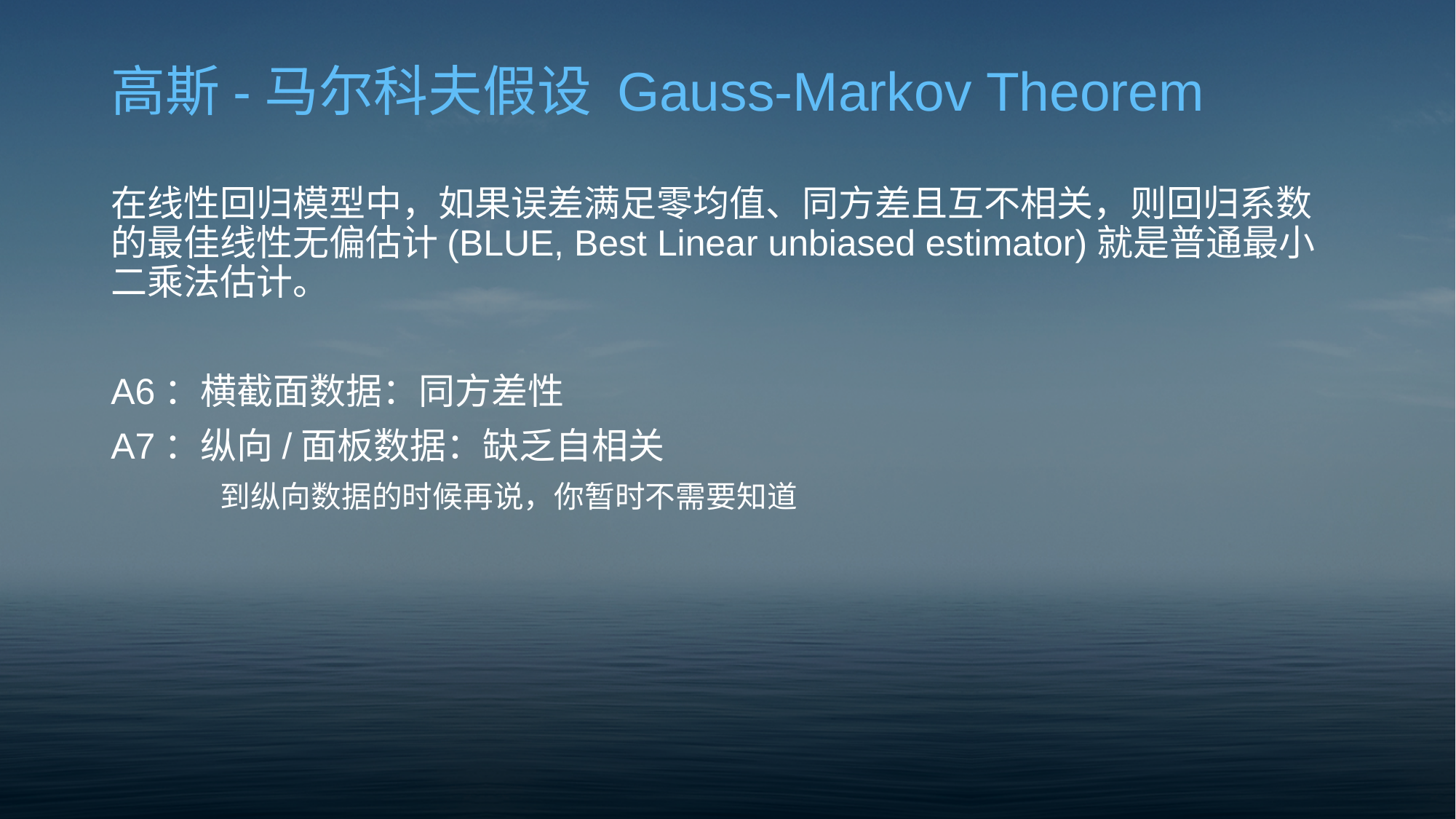

# 高斯-马尔科夫假设 Gauss-Markov Theorem
在线性回归模型中，如果误差满足零均值、同方差且互不相关，则回归系数的最佳线性无偏估计(BLUE, Best Linear unbiased estimator)就是普通最小二乘法估计。

A6：横截面数据：同方差性
A7：纵向/面板数据：缺乏自相关
	到纵向数据的时候再说，你暂时不需要知道